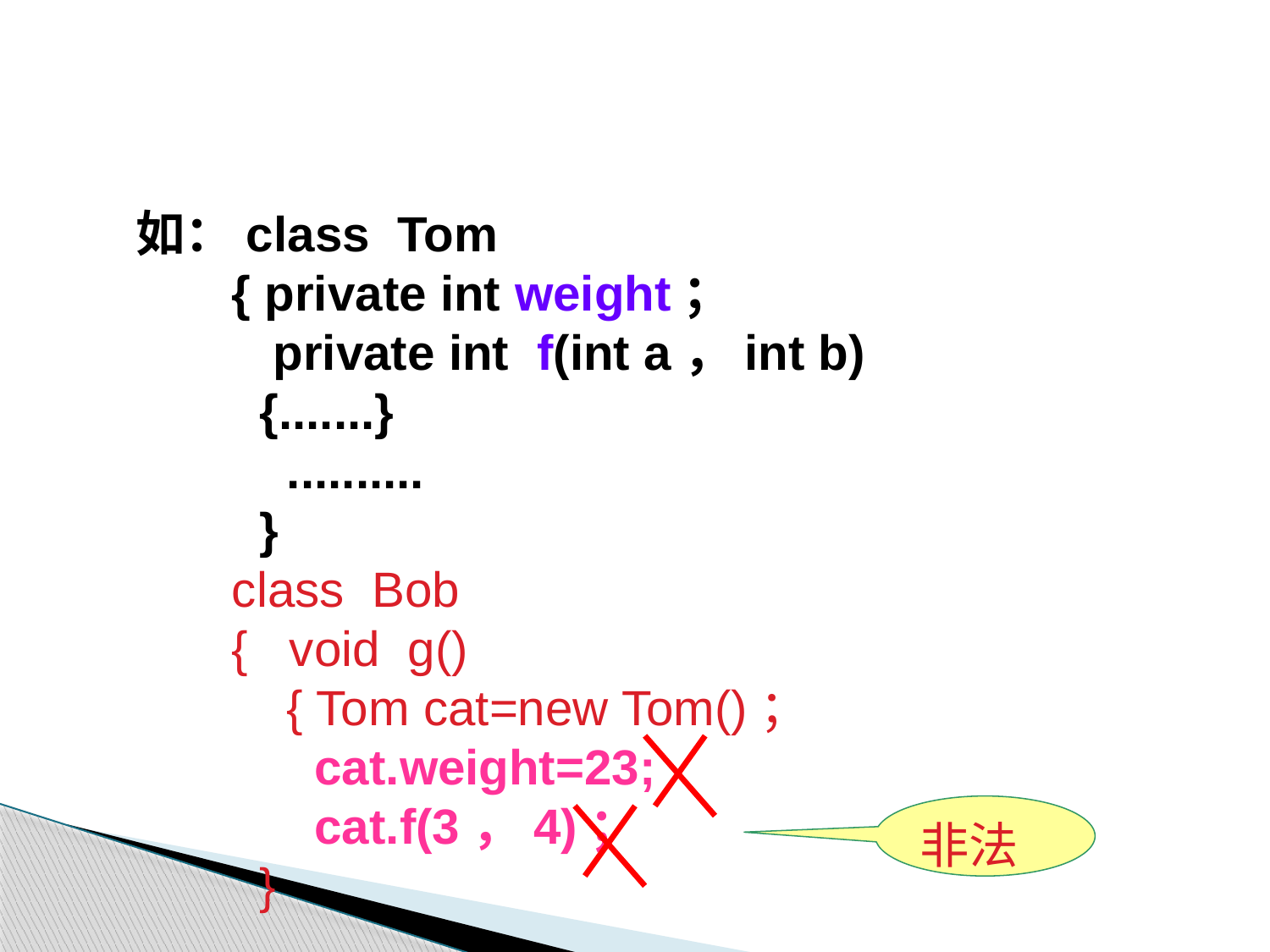

如：class  Tom
       { private int weight；
          private int  f(int a，int b)
         {.......}
           ..........
         }
       class  Bob
       {   void  g()
           { Tom cat=new Tom()；
             cat.weight=23;
             cat.f(3，4)；
         }

非法